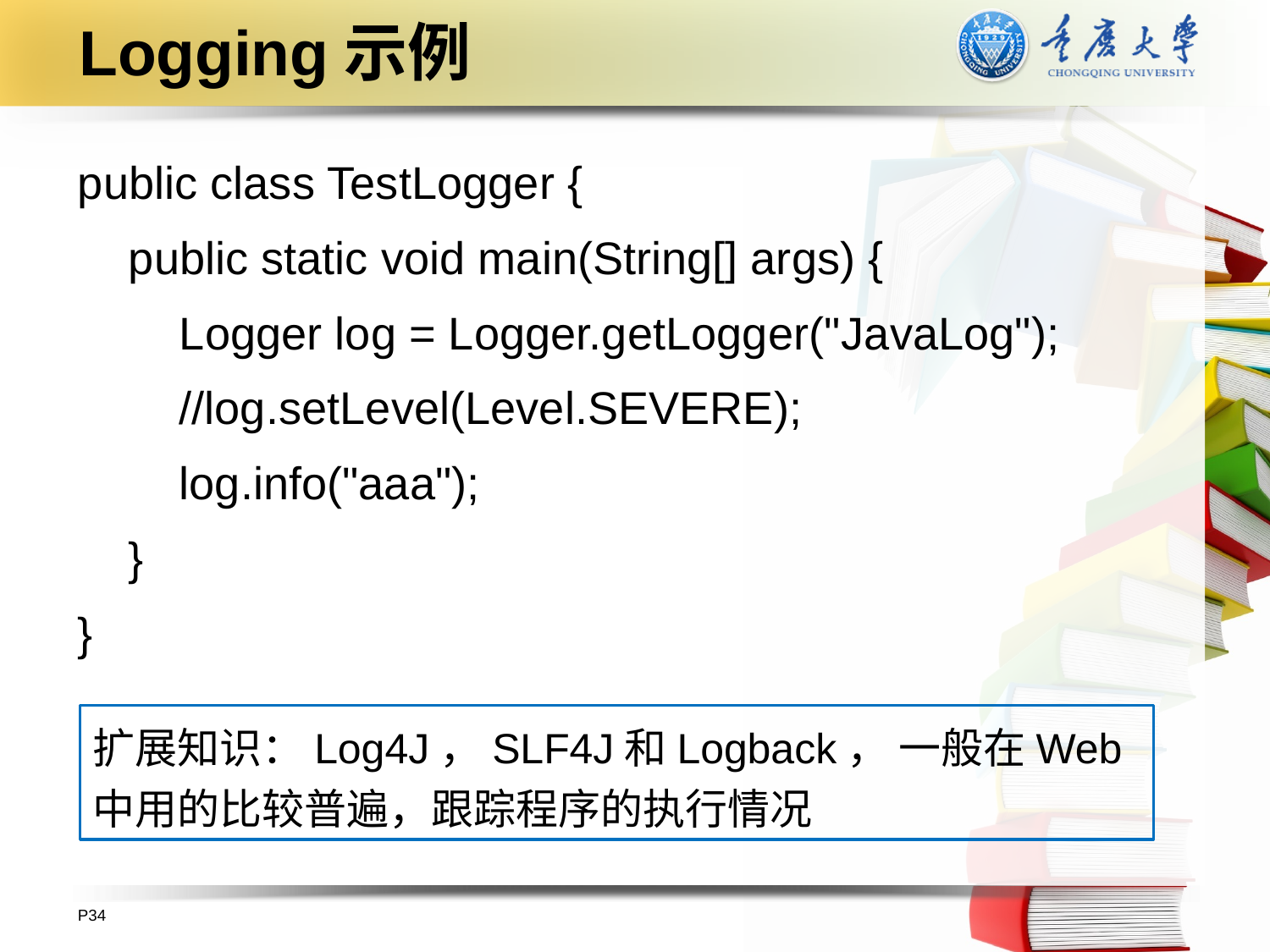

# Logging示例
public class TestLogger {
    public static void main(String[] args) {
        Logger log = Logger.getLogger("JavaLog");
        //log.setLevel(Level.SEVERE);
        log.info("aaa");
    }
}

扩展知识：Log4J，SLF4J和Logback， 一般在Web中用的比较普遍，跟踪程序的执行情况
P34